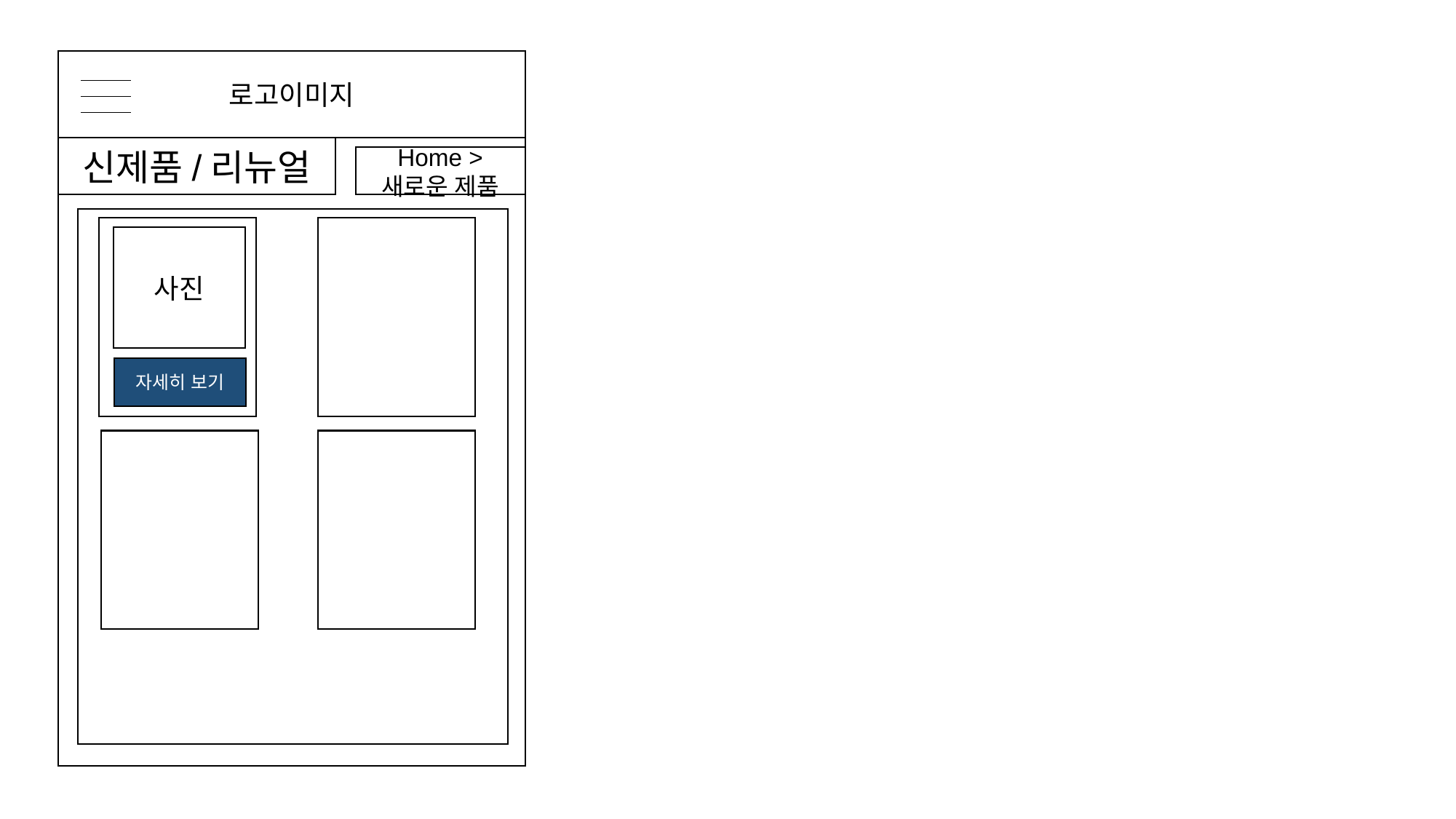

로고이미지

신제품/리뉴얼
Home > 새로운 제품

사진
자세히 보기